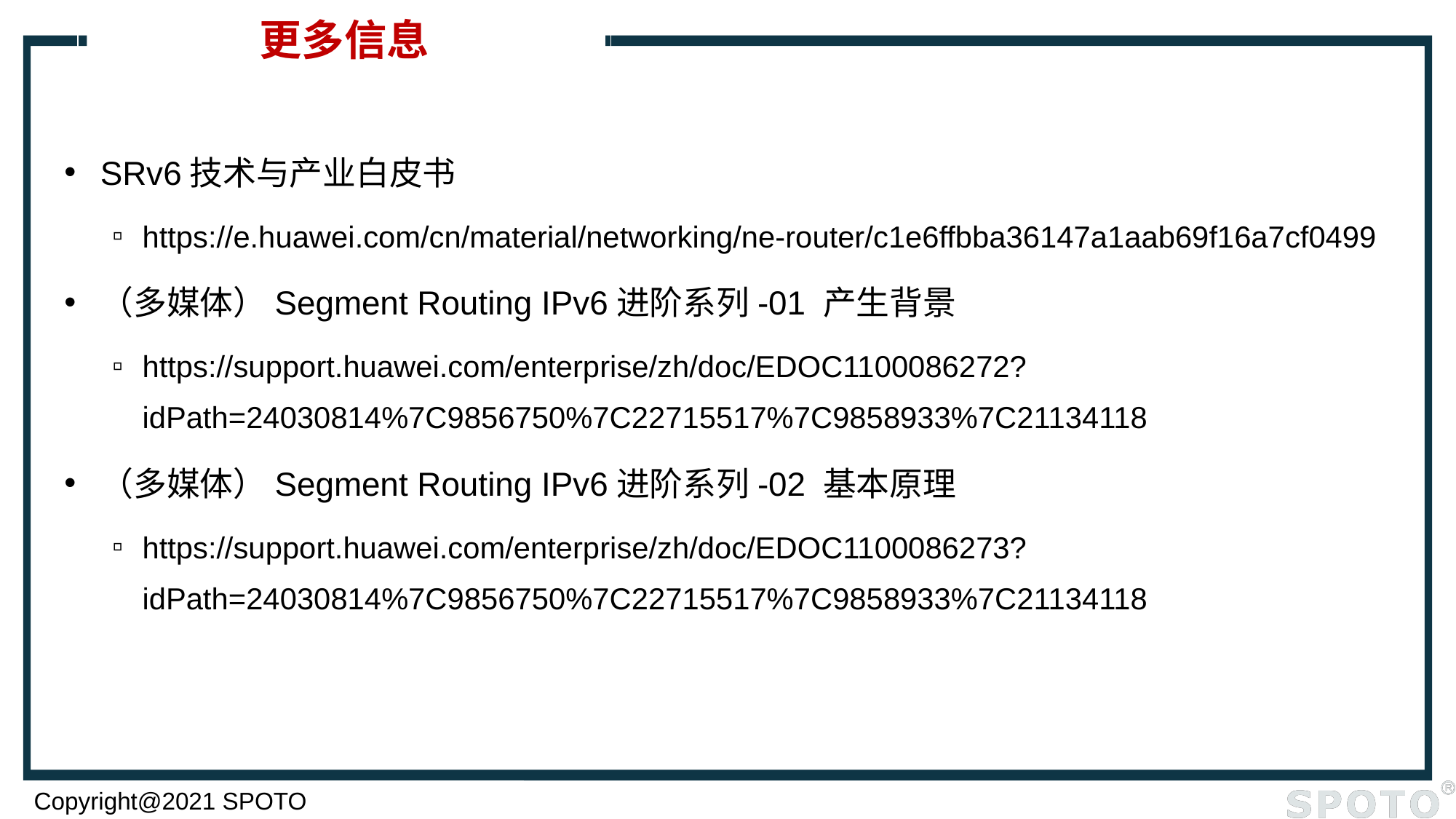

# 更多信息
SRv6技术与产业白皮书
https://e.huawei.com/cn/material/networking/ne-router/c1e6ffbba36147a1aab69f16a7cf0499
（多媒体）Segment Routing IPv6进阶系列-01 产生背景
https://support.huawei.com/enterprise/zh/doc/EDOC1100086272?idPath=24030814%7C9856750%7C22715517%7C9858933%7C21134118
（多媒体）Segment Routing IPv6进阶系列-02 基本原理
https://support.huawei.com/enterprise/zh/doc/EDOC1100086273?idPath=24030814%7C9856750%7C22715517%7C9858933%7C21134118